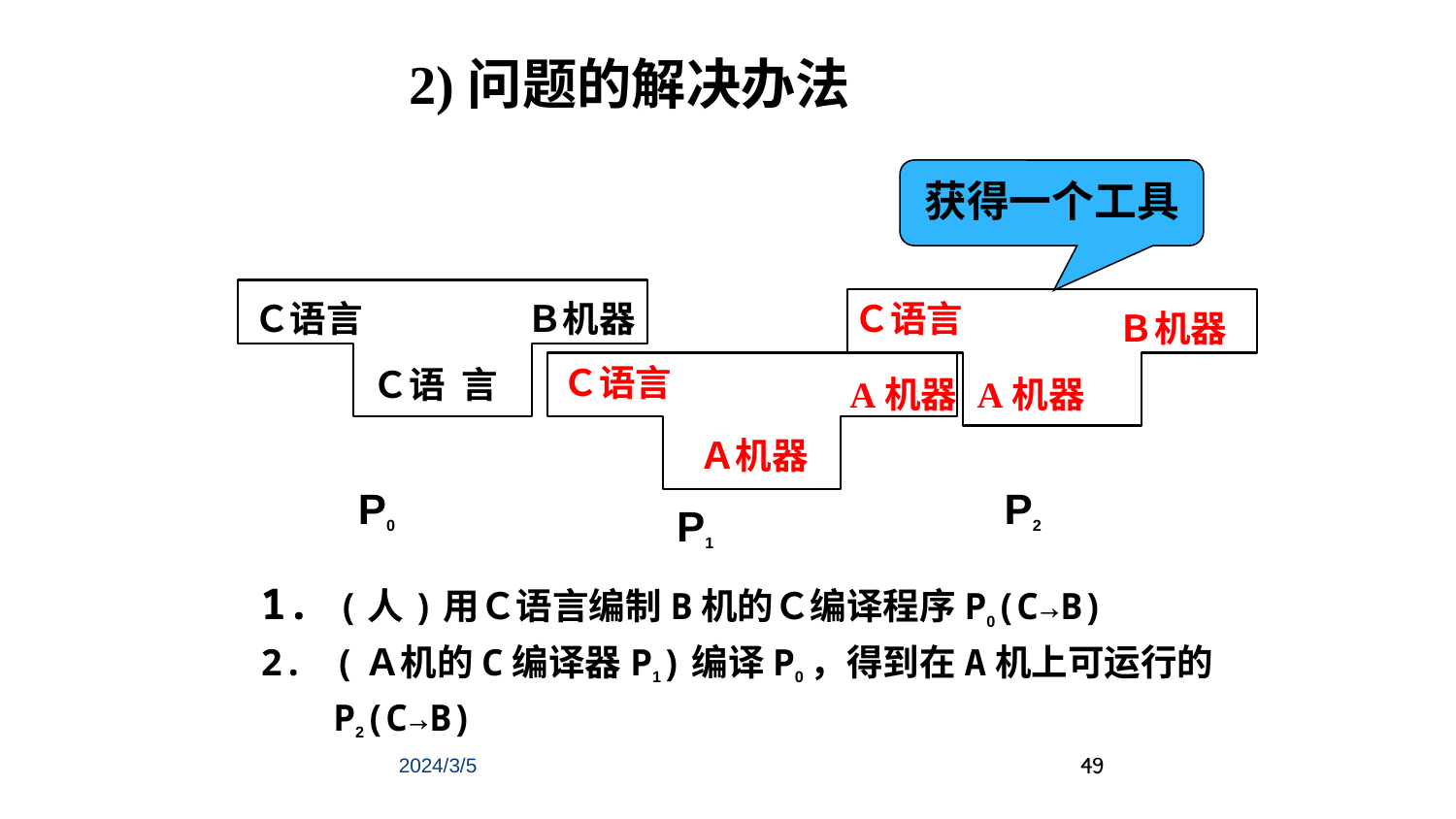

2)问题的解决办法
获得一个工具

Ｃ语言
Ｂ机器
Ｃ语言

Ｂ机器

Ｃ语言
Ｃ语  言
A机器
A机器
Ａ机器
P0
P2
P1
1. (人)用Ｃ语言编制B机的Ｃ编译程序P0(C→B)
(Ａ机的C编译器P1)编译P0，得到在A机上可运行的P2(C→B)

2024/3/5
49